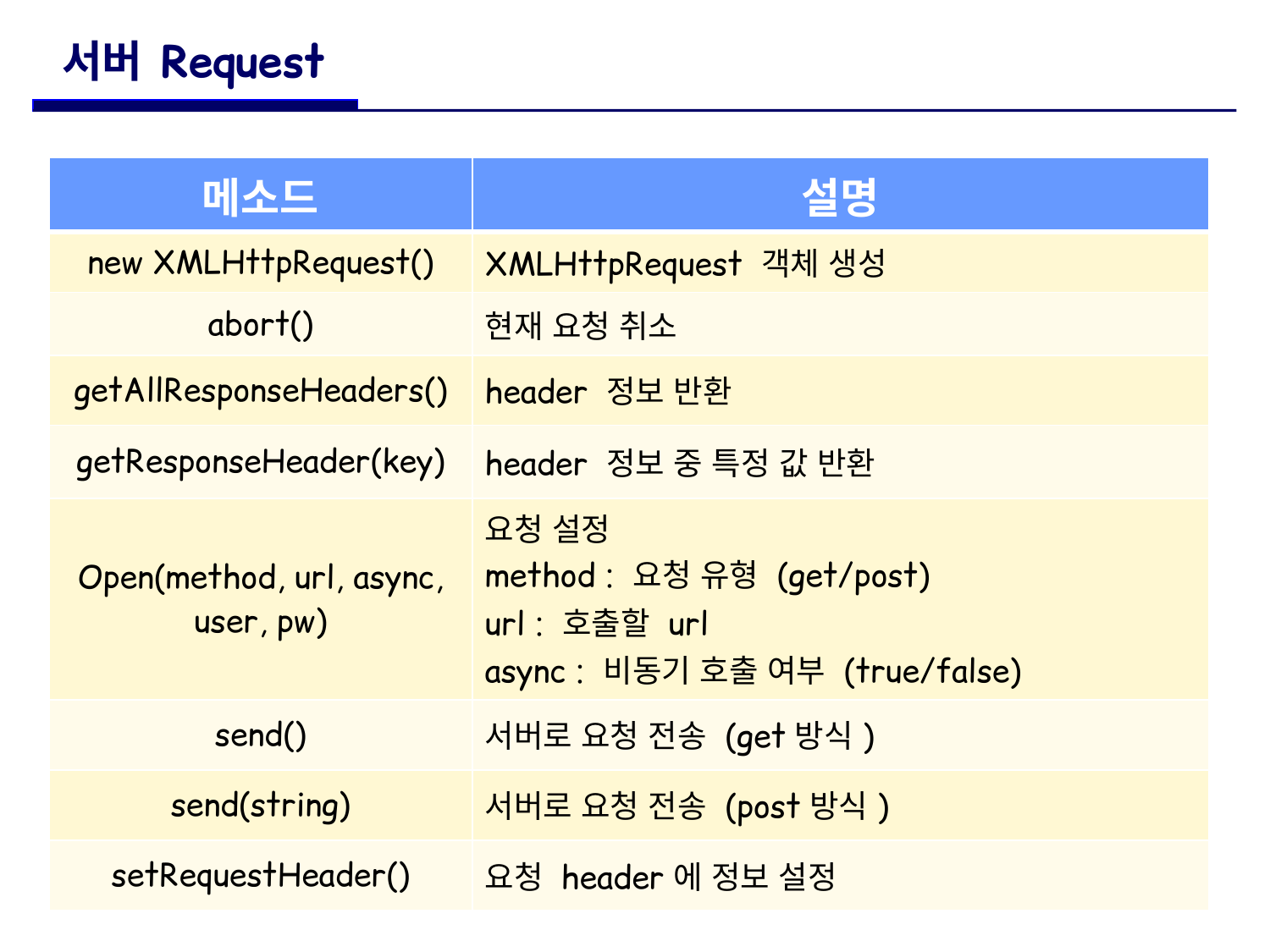

# 서버 Request
| 메소드 | 설명 |
| --- | --- |
| new XMLHttpRequest() | XMLHttpRequest 객체 생성 |
| abort() | 현재 요청 취소 |
| getAllResponseHeaders() | header 정보 반환 |
| getResponseHeader(key) | header 정보 중 특정 값 반환 |
| Open(method, url, async, user, pw) | 요청 설정 method : 요청 유형 (get/post) url : 호출할 url async : 비동기 호출 여부 (true/false) |
| send() | 서버로 요청 전송 (get방식) |
| send(string) | 서버로 요청 전송 (post방식) |
| setRequestHeader() | 요청 header에 정보 설정 |